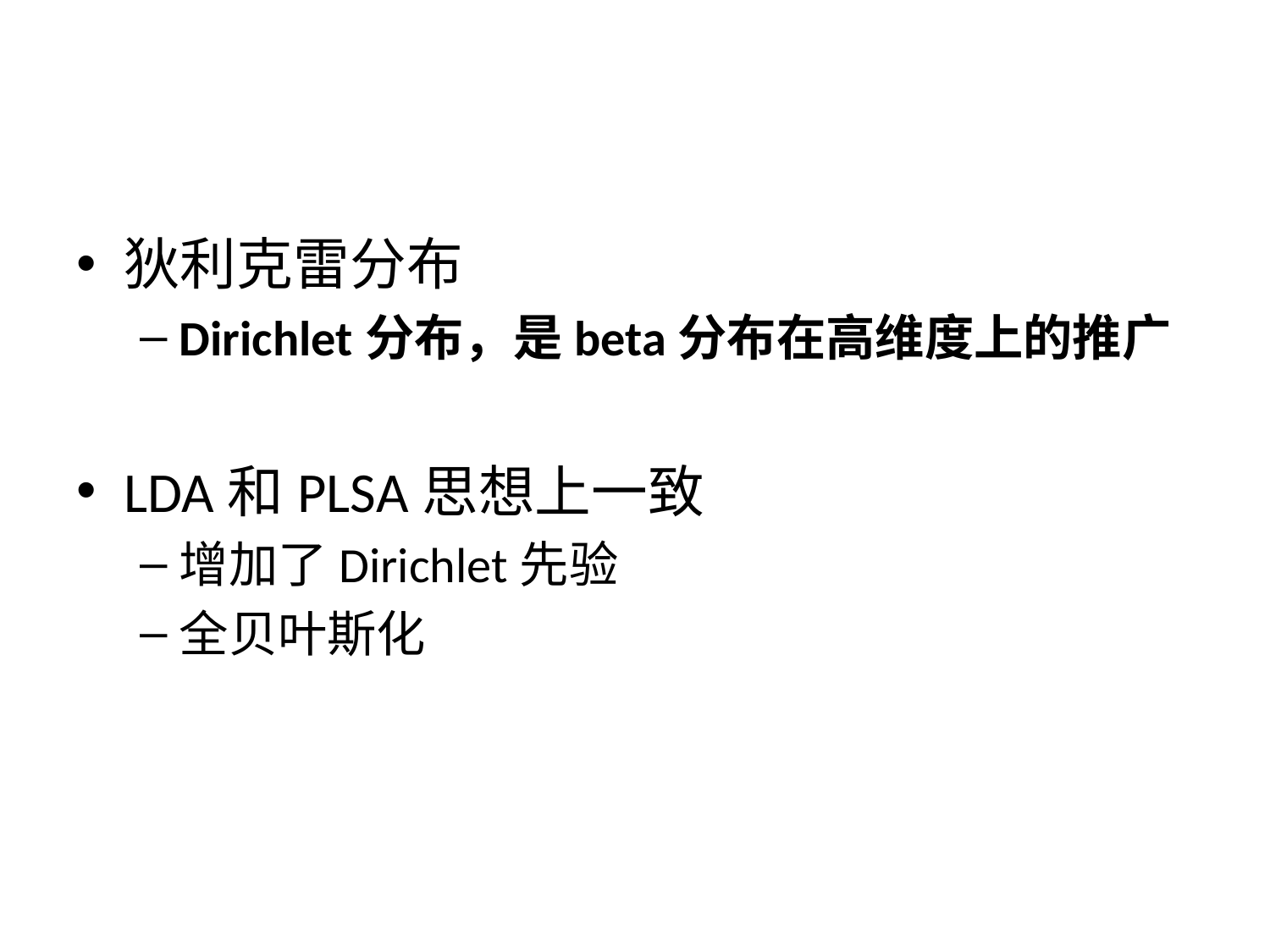

#
狄利克雷分布
Dirichlet分布，是beta分布在高维度上的推广

LDA和PLSA思想上一致
增加了Dirichlet先验
全贝叶斯化